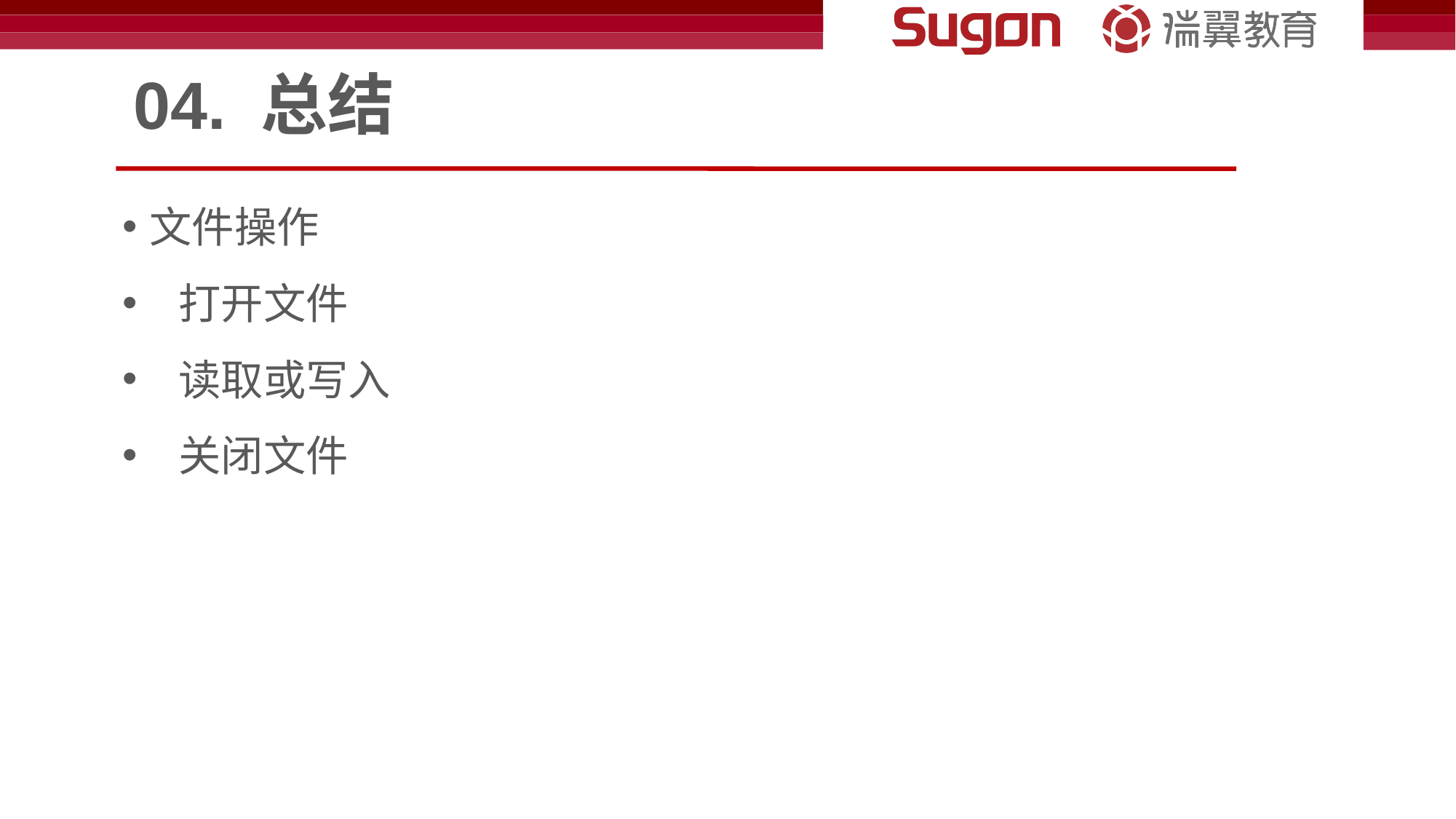

# 04. 总结
文件操作
  打开文件
  读取或写入
  关闭文件